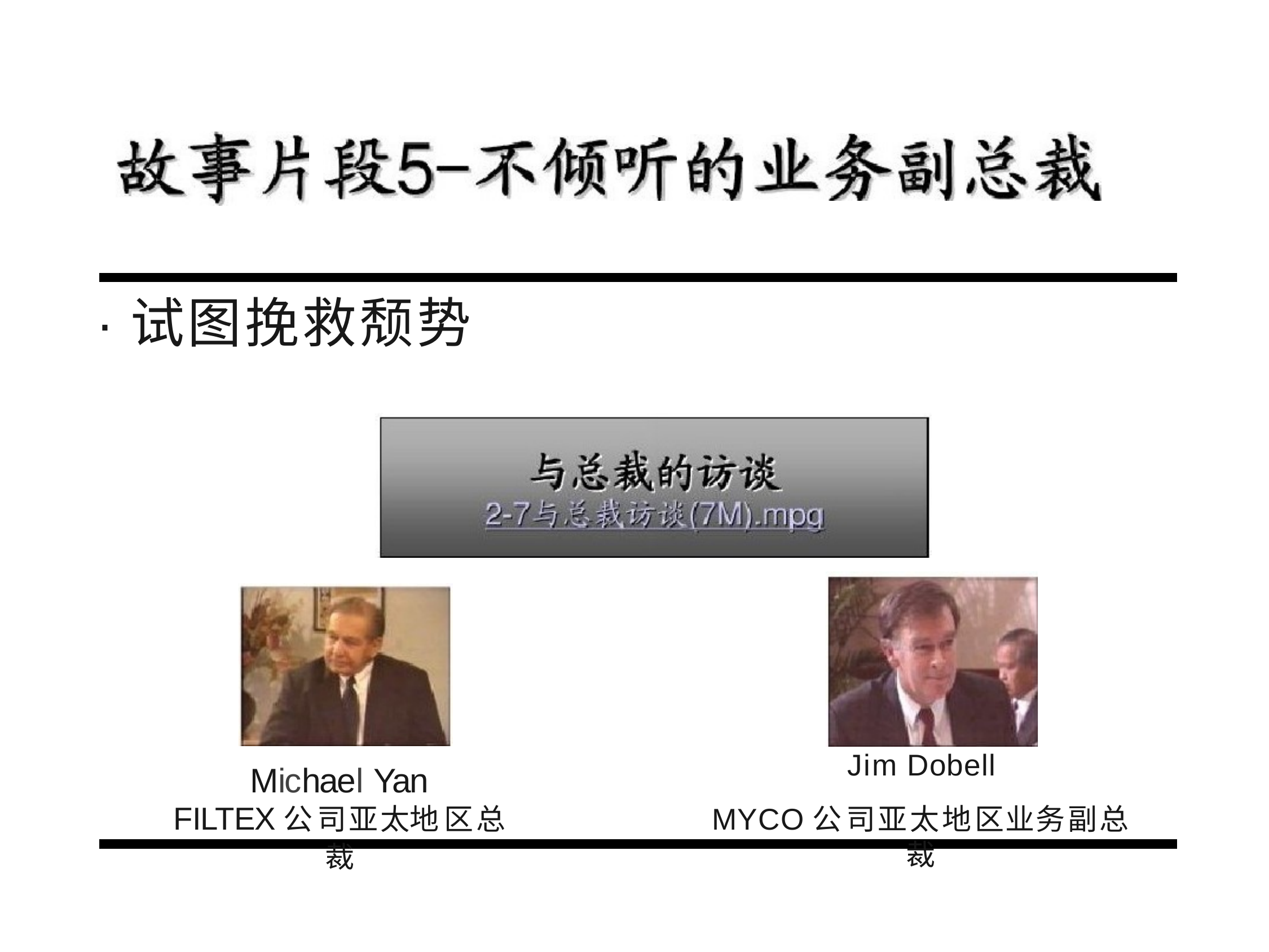

# ·试图挽救颓势

Jim Dobell
MYCO公司亚太地区业务副总裁
Michael Yan
FILTEX公司亚太地区总裁